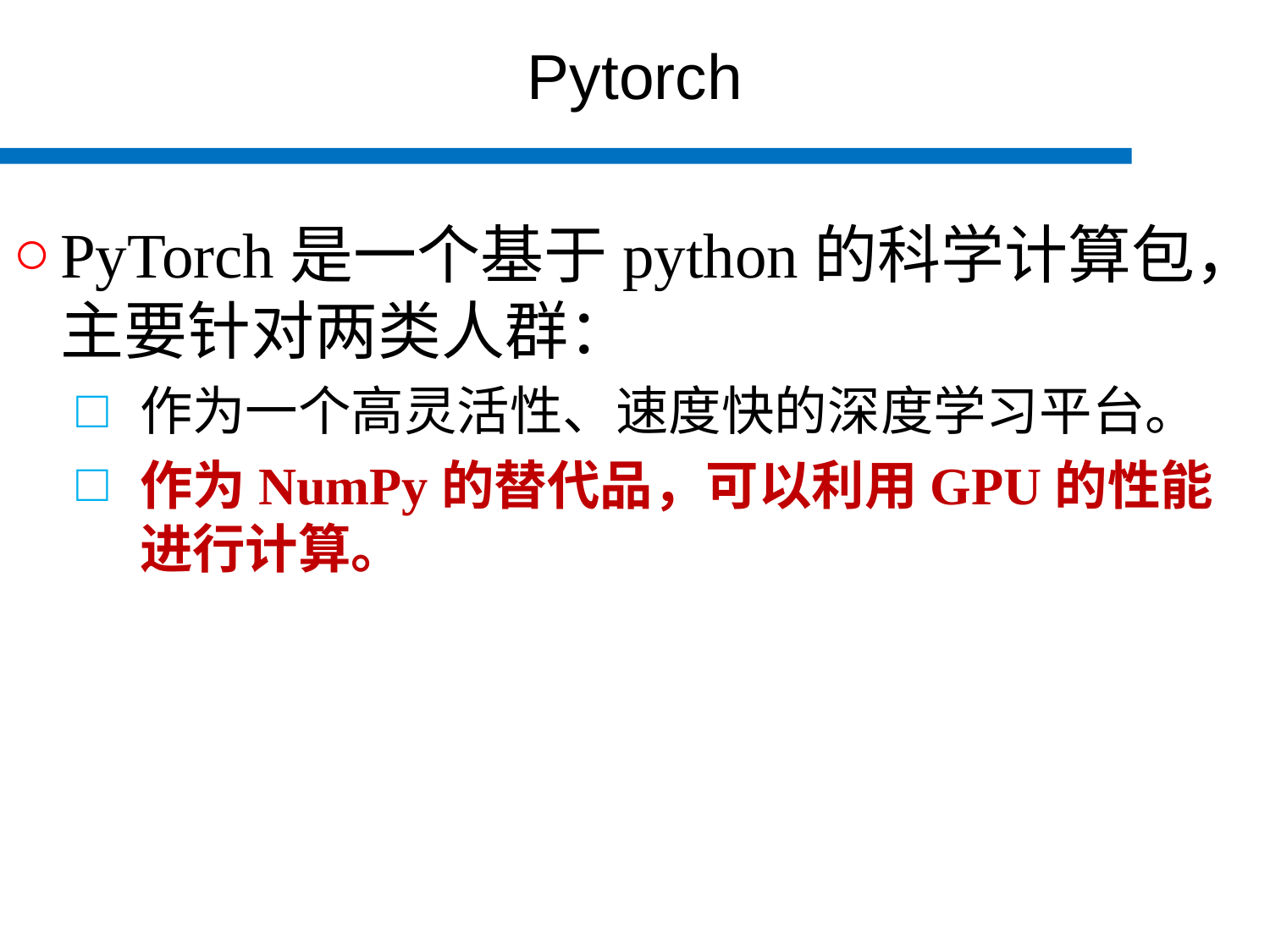

# Pytorch
PyTorch是一个基于python的科学计算包，主要针对两类人群：
作为一个高灵活性、速度快的深度学习平台。
作为NumPy的替代品，可以利用GPU的性能进行计算。